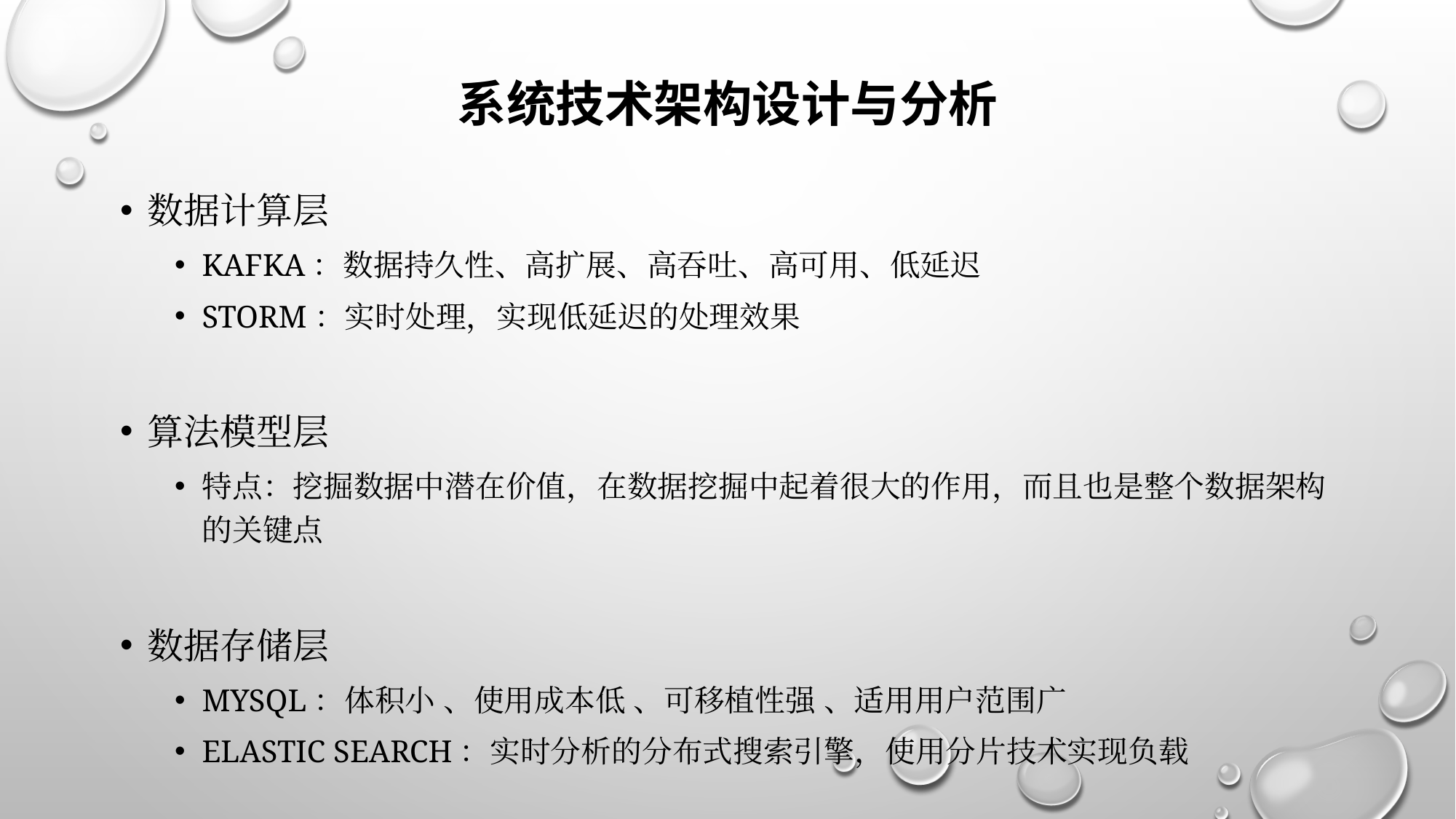

# 系统技术架构设计与分析
数据计算层
KAFKA：数据持久性、高扩展、高吞吐、高可用、低延迟
STORM：实时处理，实现低延迟的处理效果

算法模型层
特点：挖掘数据中潜在价值，在数据挖掘中起着很大的作用，而且也是整个数据架构的关键点

数据存储层
MySQL：体积小 、使用成本低 、可移植性强 、适用用户范围广
ELASTIC SEARCH：实时分析的分布式搜索引擎，使用分片技术实现负载